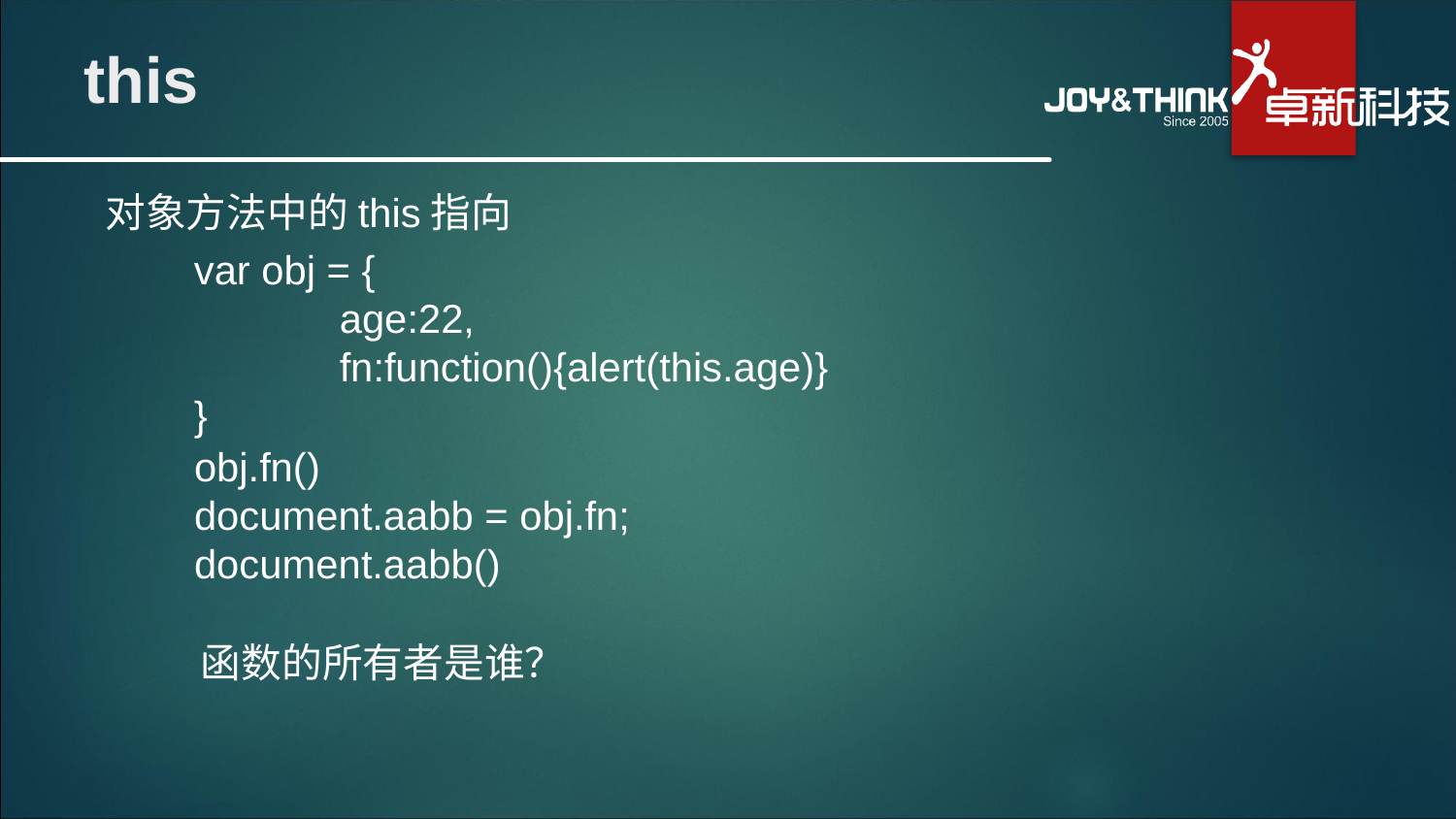

# this
对象方法中的this指向
var obj = {
	age:22,
	fn:function(){alert(this.age)}
}
obj.fn()
document.aabb = obj.fn;
document.aabb()
函数的所有者是谁？